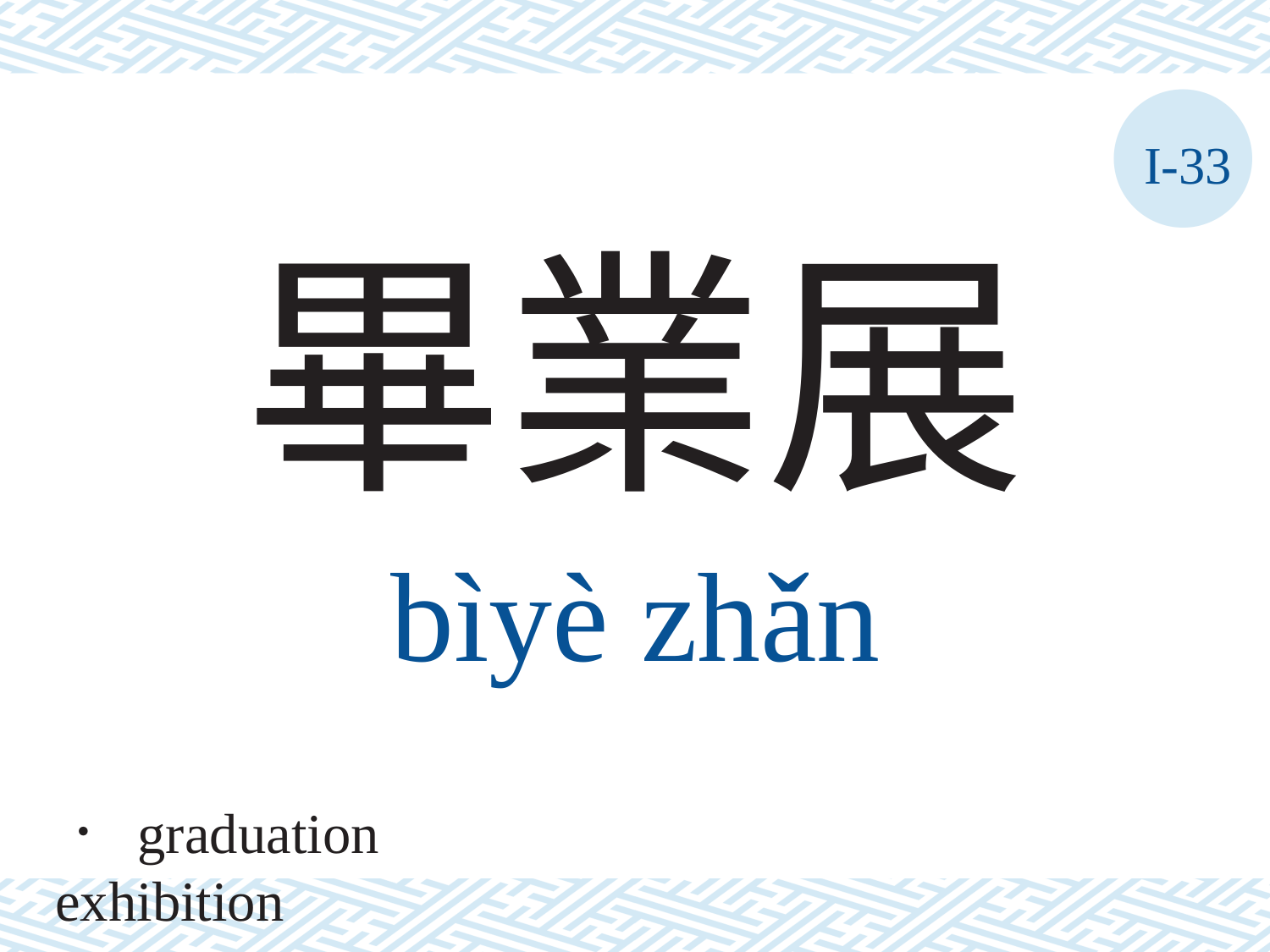

I-33
畢業展
bìyè	zhǎn
． graduation exhibition